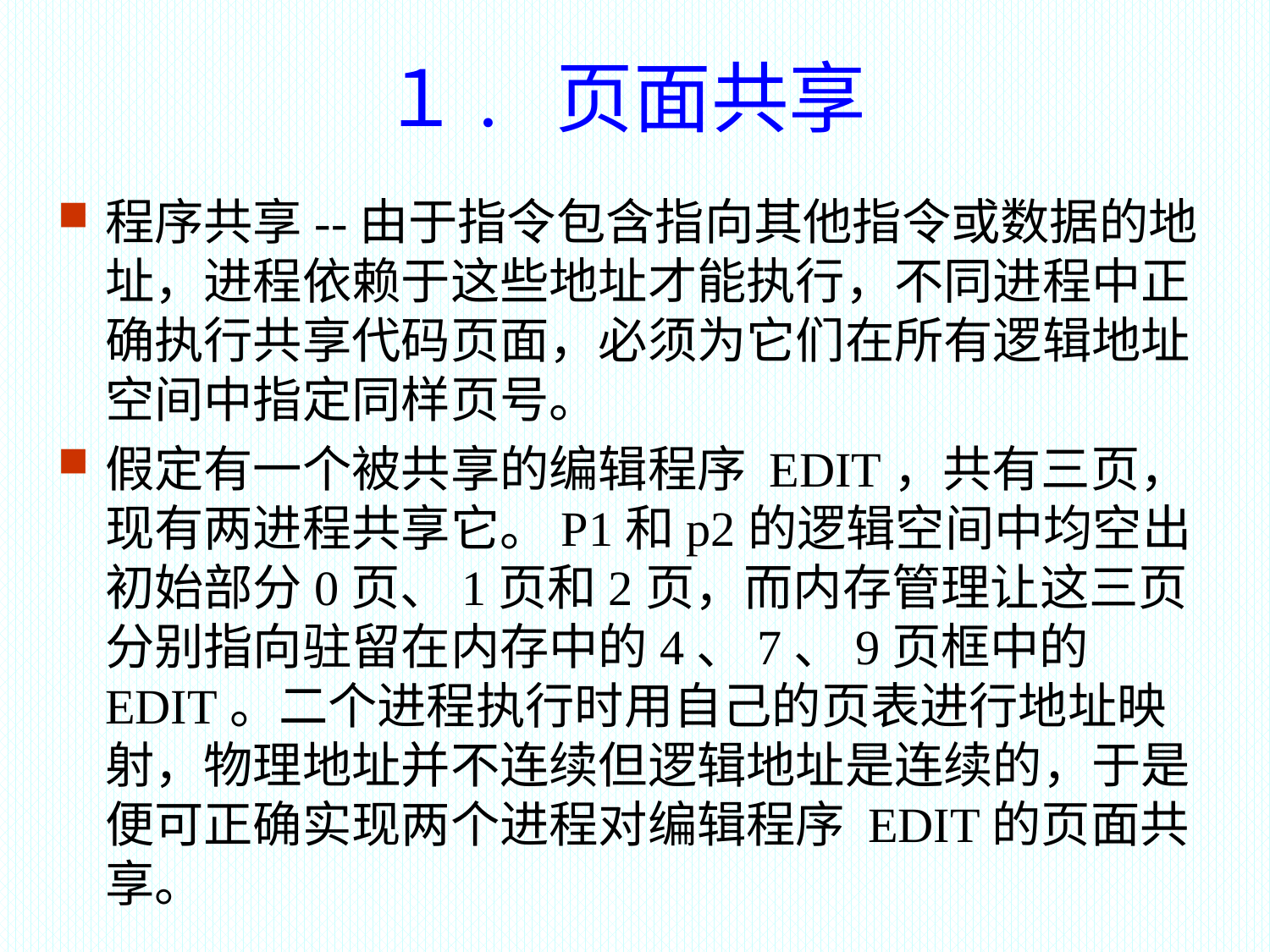

１.  页面共享
程序共享--由于指令包含指向其他指令或数据的地址，进程依赖于这些地址才能执行，不同进程中正确执行共享代码页面，必须为它们在所有逻辑地址空间中指定同样页号。
假定有一个被共享的编辑程序 EDIT，共有三页，现有两进程共享它。P1和p2的逻辑空间中均空出初始部分0页、1页和2页，而内存管理让这三页分别指向驻留在内存中的4、7、9页框中的EDIT。二个进程执行时用自己的页表进行地址映射，物理地址并不连续但逻辑地址是连续的，于是便可正确实现两个进程对编辑程序 EDIT的页面共享。